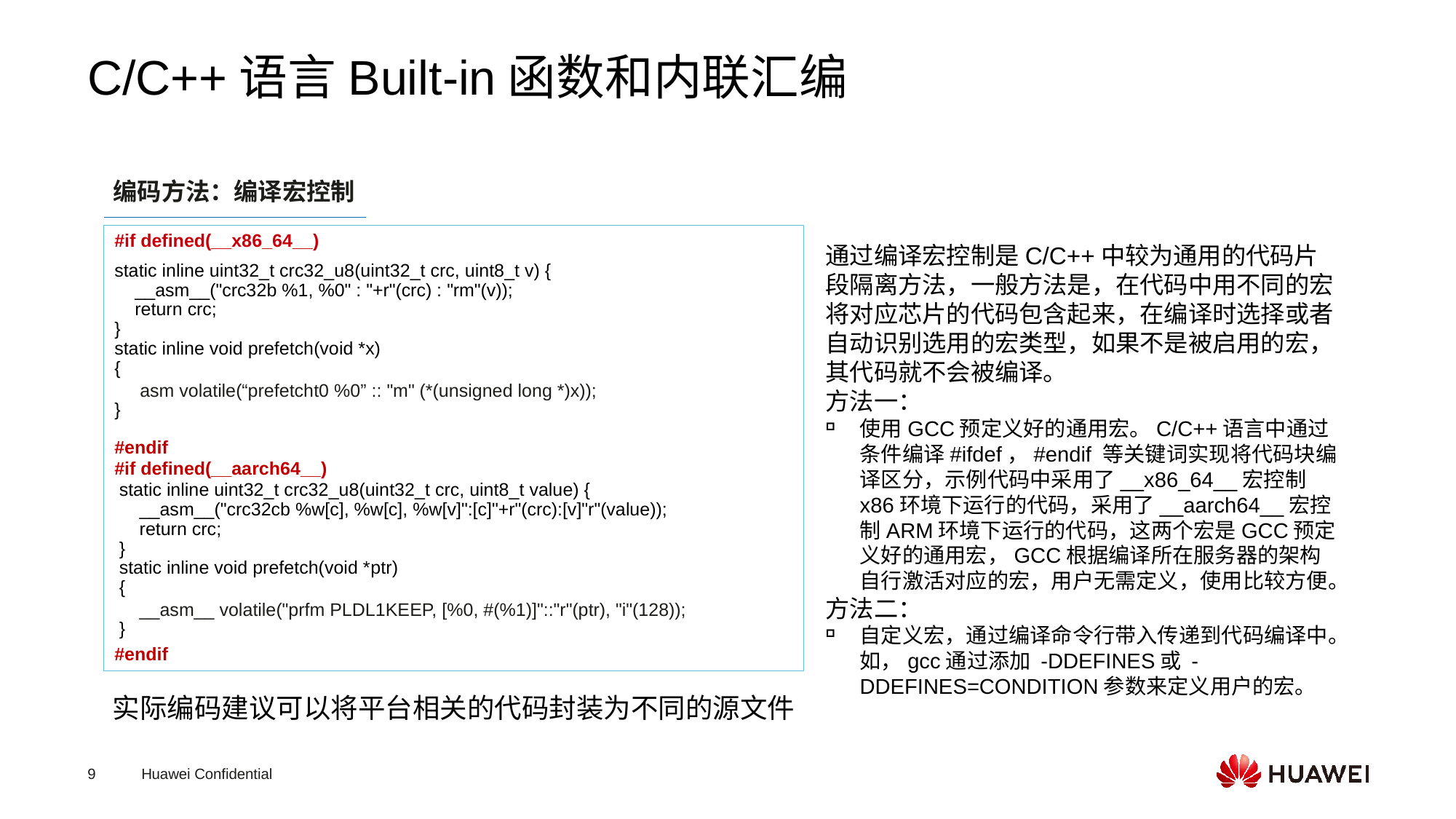

# C/C++语言Built-in函数和内联汇编
编码方法：编译宏控制

#if defined(__x86_64__)

#endif
#if defined(__aarch64__)

#endif
通过编译宏控制是C/C++中较为通用的代码片段隔离方法，一般方法是，在代码中用不同的宏将对应芯片的代码包含起来，在编译时选择或者自动识别选用的宏类型，如果不是被启用的宏，其代码就不会被编译。
方法一：
使用GCC预定义好的通用宏。C/C++语言中通过条件编译#ifdef，#endif 等关键词实现将代码块编译区分，示例代码中采用了__x86_64__宏控制x86环境下运行的代码，采用了__aarch64__宏控制ARM环境下运行的代码，这两个宏是GCC预定义好的通用宏，GCC根据编译所在服务器的架构自行激活对应的宏，用户无需定义，使用比较方便。
方法二：
自定义宏，通过编译命令行带入传递到代码编译中。如，gcc通过添加 -DDEFINES或 -DDEFINES=CONDITION参数来定义用户的宏。
static inline uint32_t crc32_u8(uint32_t crc, uint8_t v) {
    __asm__("crc32b %1, %0" : "+r"(crc) : "rm"(v));
    return crc;
}
static inline void prefetch(void *x)
{
     asm volatile(“prefetcht0 %0” :: "m" (*(unsigned long *)x));
}
static inline uint32_t crc32_u8(uint32_t crc, uint8_t value) {
    __asm__("crc32cb %w[c], %w[c], %w[v]":[c]"+r"(crc):[v]"r"(value));
    return crc;
}
static inline void prefetch(void *ptr)
{
    __asm__ volatile("prfm PLDL1KEEP, [%0, #(%1)]"::"r"(ptr), "i"(128));
}
实际编码建议可以将平台相关的代码封装为不同的源文件